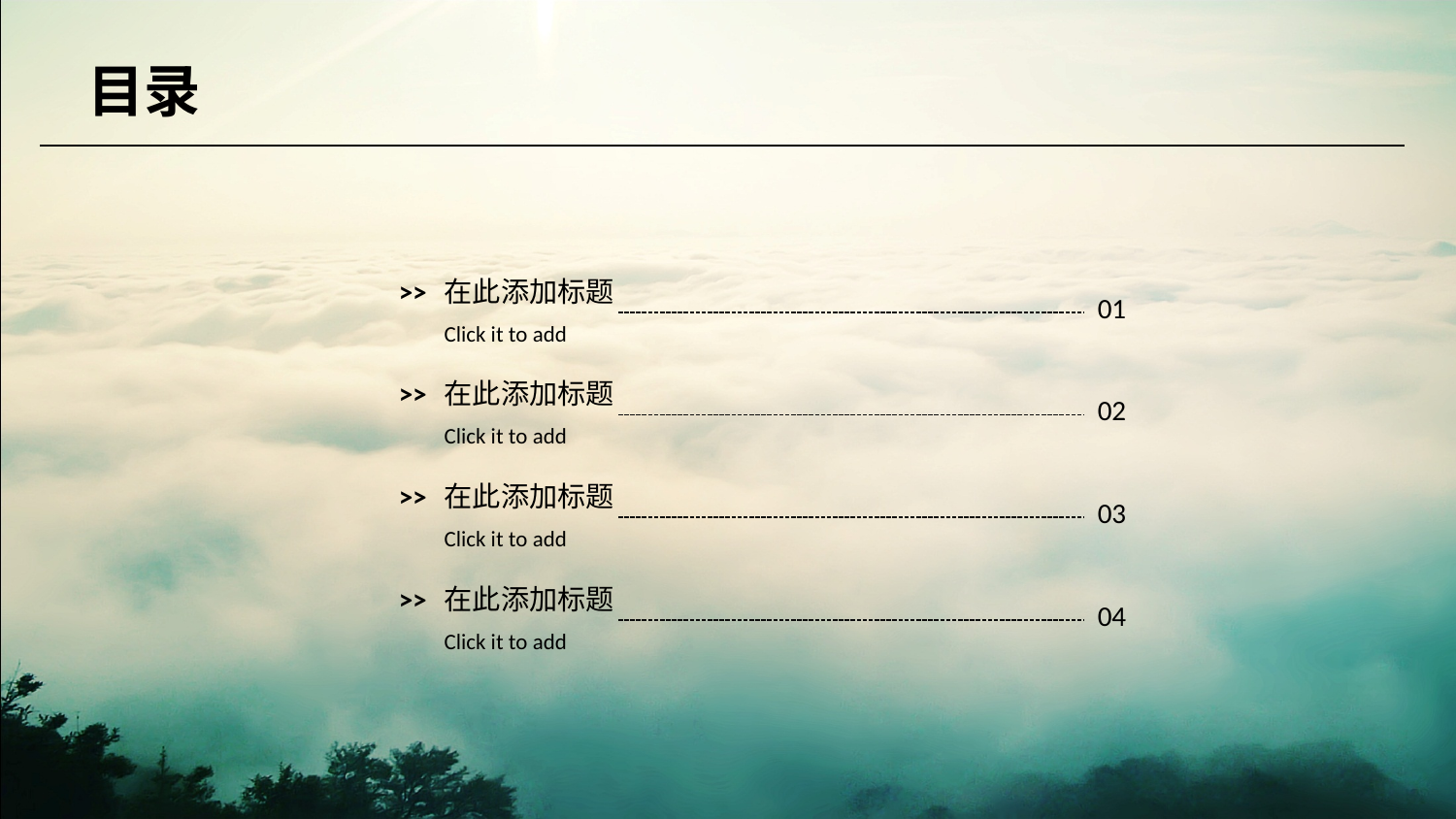

# 目录
>>
在此添加标题
01
Click it to add
>>
在此添加标题
02
Click it to add
>>
在此添加标题
03
Click it to add
>>
在此添加标题
04
Click it to add